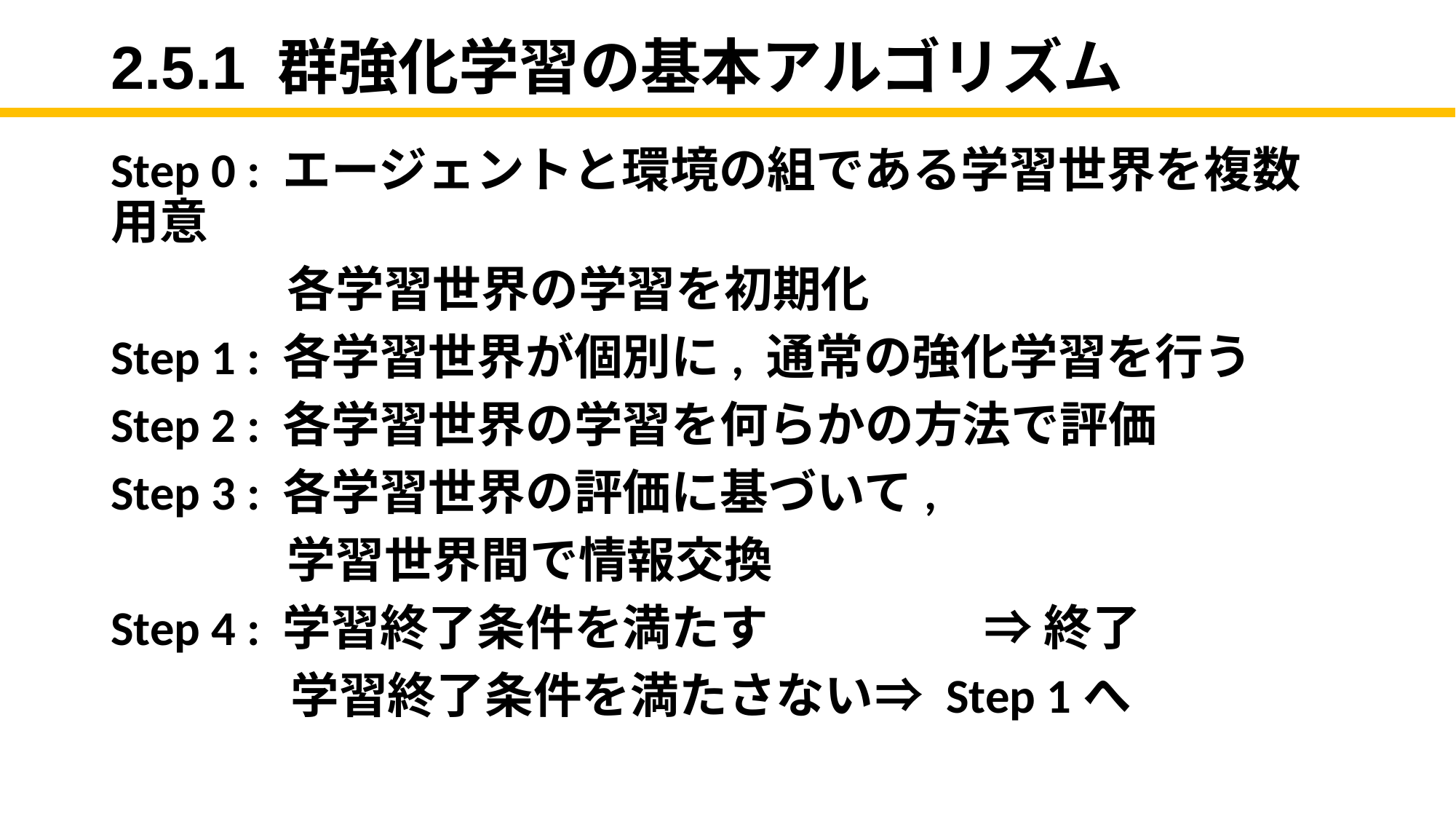

# 2.5.1 群強化学習の基本アルゴリズム
Step 0 : エージェントと環境の組である学習世界を複数用意
	     各学習世界の学習を初期化
Step 1 : 各学習世界が個別に, 通常の強化学習を行う
Step 2 : 各学習世界の学習を何らかの方法で評価
Step 3 : 各学習世界の評価に基づいて,
	     学習世界間で情報交換
Step 4 : 学習終了条件を満たす		⇒ 終了
	　  学習終了条件を満たさない	⇒ Step 1へ